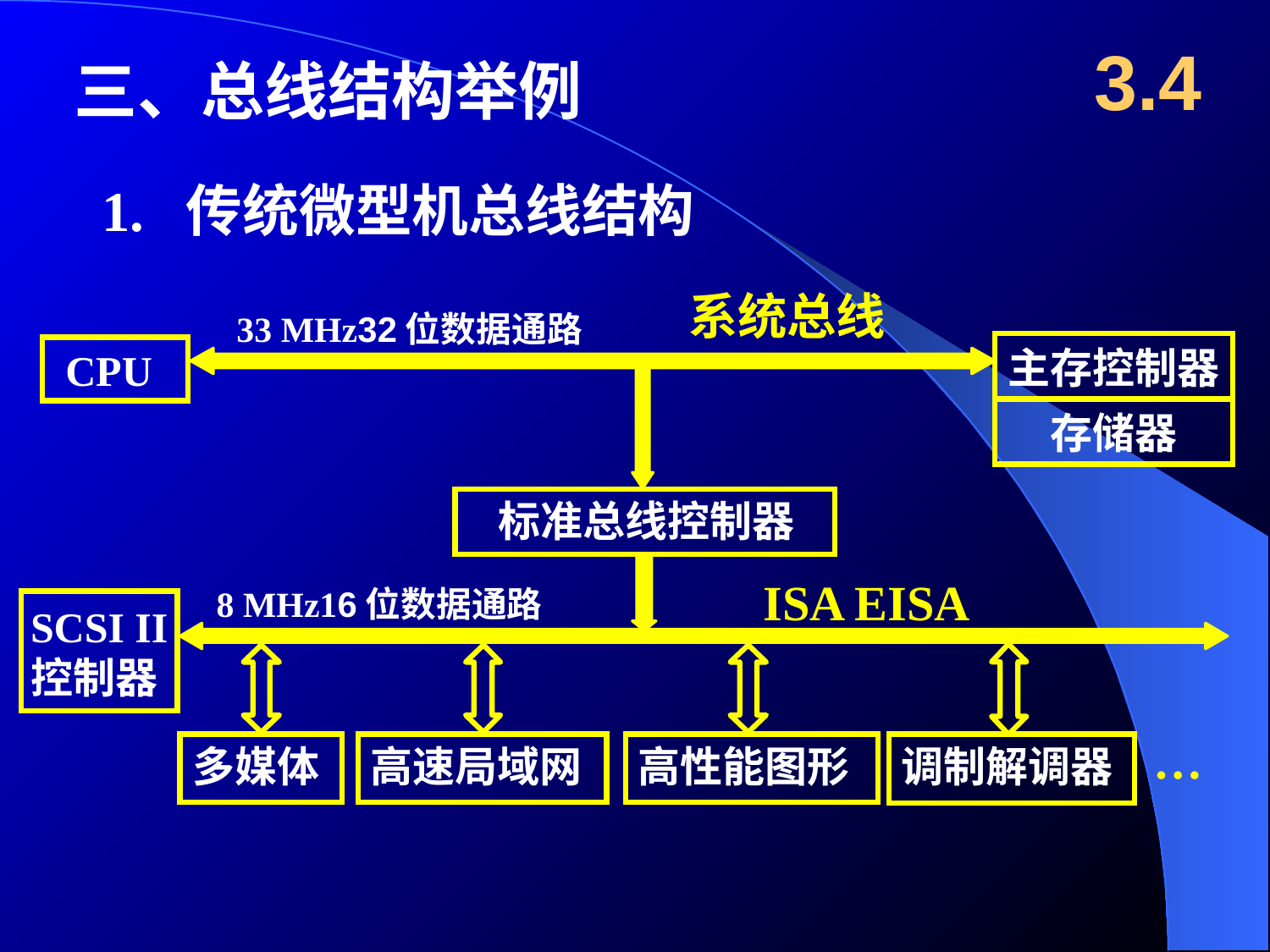

3.4
三、总线结构举例
1.  传统微型机总线结构

系统总线
33 MHz32位数据通路

 CPU
主存控制器

存储器

标准总线控制器

ISA EISA
8 MHz16位数据通路

SCSI II
控制器

…
多媒体
高速局域网
高性能图形
调制解调器